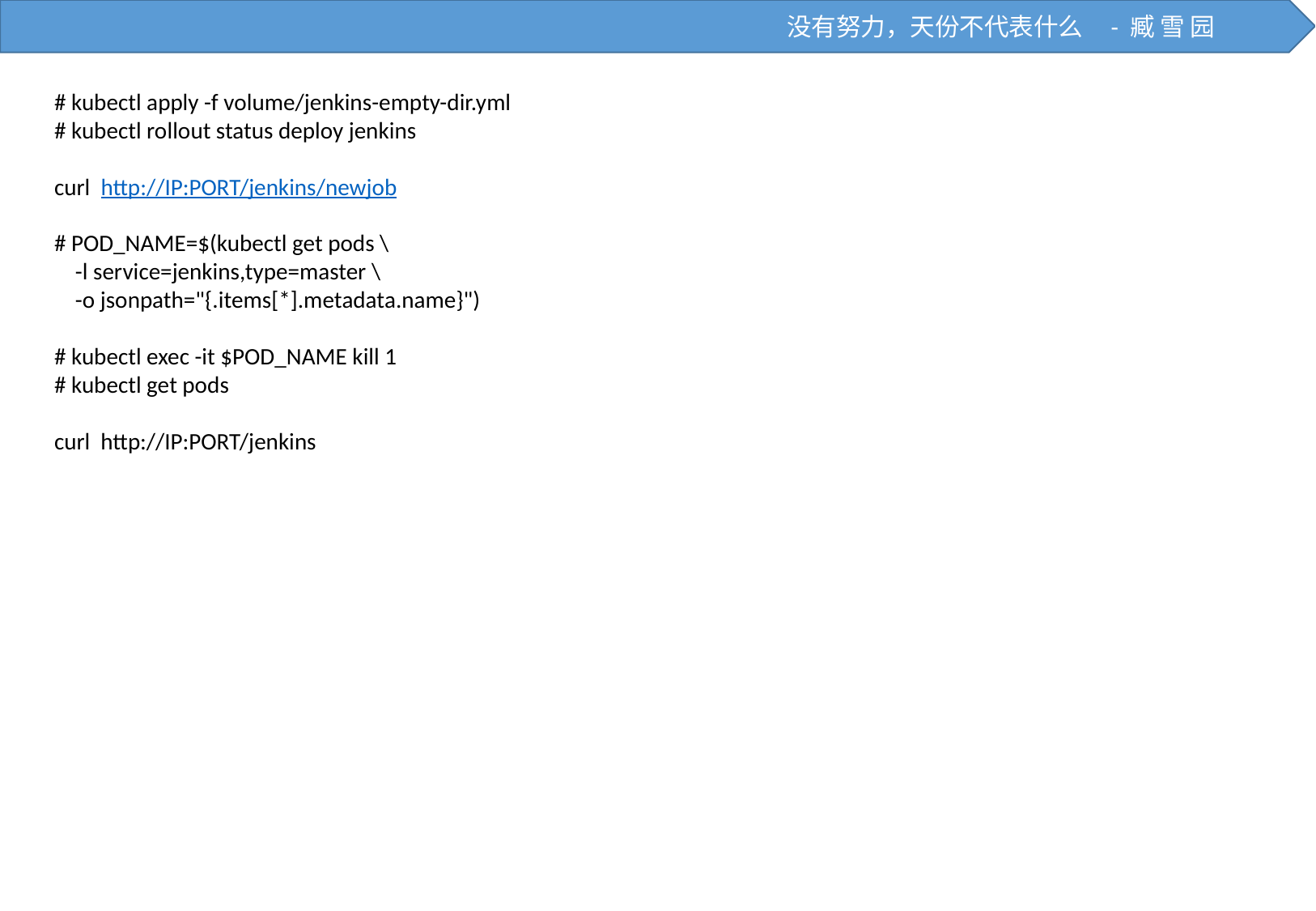

没有努力，天份不代表什么    - 臧 雪 园
# kubectl apply -f volume/jenkins-empty-dir.yml
# kubectl rollout status deploy jenkins

curl  http://IP:PORT/jenkins/newjob

# POD_NAME=$(kubectl get pods \
    -l service=jenkins,type=master \
    -o jsonpath="{.items[*].metadata.name}")

# kubectl exec -it $POD_NAME kill 1
# kubectl get pods

curl  http://IP:PORT/jenkins